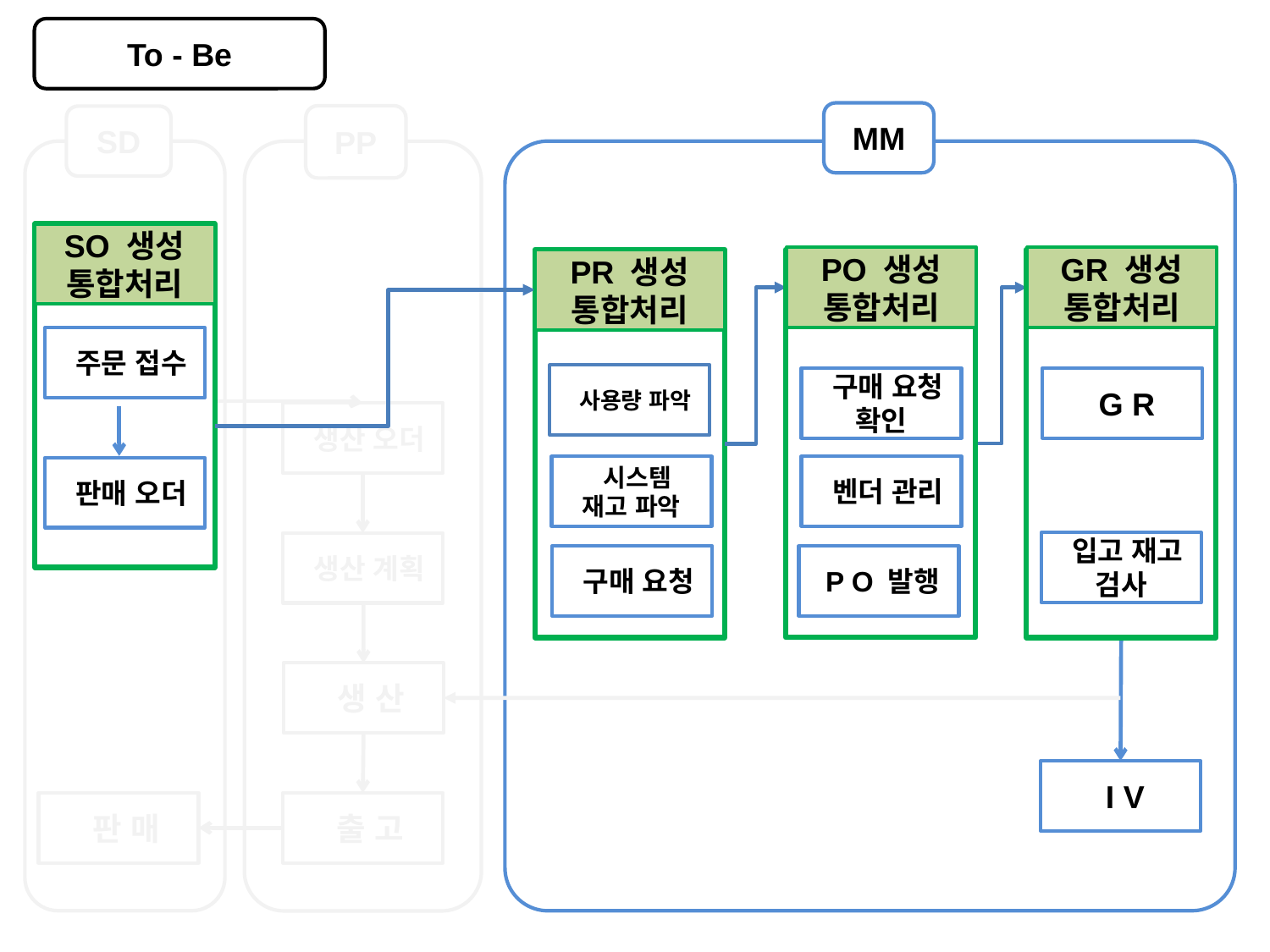

To - Be
MM
PP
SD

SO 생성
통합처리

PO 생성
통합처리
GR 생성
통합처리

PR 생성
통합처리
 주문 접수
 사용량 파악
 구매 요청 확인
 G R
 생산 오더
 벤더 관리
 시스템
재고 파악
 판매 오더
 입고 재고 검사
 생산 계획
 P O 발행
 구매 요청
 생 산
 I V
 판 매
 출 고